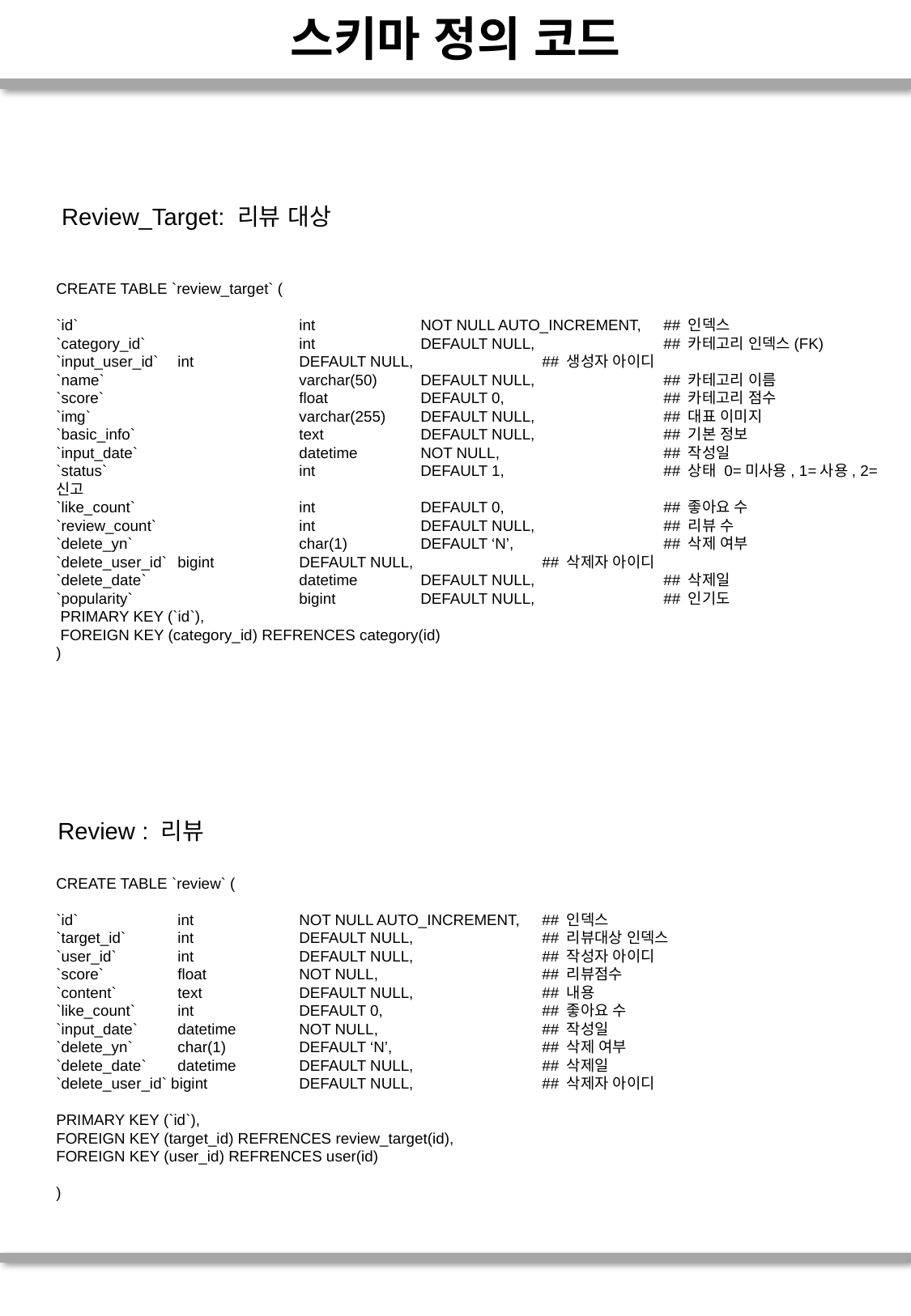

스키마 정의 코드
Review_Target: 리뷰 대상
CREATE TABLE `review_target` (
`id` 		int 	NOT NULL AUTO_INCREMENT,	## 인덱스
`category_id` 		int 	DEFAULT NULL,		## 카테고리 인덱스(FK)
`input_user_id`	int 	DEFAULT NULL,		## 생성자 아이디
`name` 		varchar(50)	DEFAULT NULL, 		## 카테고리 이름
`score`		float	DEFAULT 0,		## 카테고리 점수
`img` 		varchar(255) 	DEFAULT NULL, 		## 대표 이미지
`basic_info` 		text 	DEFAULT NULL, 		## 기본 정보
`input_date` 		datetime 	NOT NULL, 		## 작성일
`status` 		int 	DEFAULT 1, 		## 상태 0=미사용, 1=사용, 2=신고
`like_count` 		int 	DEFAULT 0,		## 좋아요 수
`review_count` 		int	DEFAULT NULL, 		## 리뷰 수
`delete_yn` 		char(1) 	DEFAULT ‘N’, 		## 삭제 여부
`delete_user_id` 	bigint 	DEFAULT NULL, 		## 삭제자 아이디
`delete_date` 		datetime 	DEFAULT NULL, 		## 삭제일
`popularity` 		bigint 	DEFAULT NULL, 		## 인기도
 PRIMARY KEY (`id`),
 FOREIGN KEY (category_id) REFRENCES category(id)
)
Review : 리뷰
CREATE TABLE `review` (
`id` 	int 	NOT NULL AUTO_INCREMENT,	## 인덱스
`target_id` 	int 	DEFAULT NULL, 		## 리뷰대상 인덱스
`user_id` 	int	DEFAULT NULL, 		## 작성자 아이디
`score`	float	NOT NULL,		## 리뷰점수
`content` 	text 	DEFAULT NULL, 		## 내용
`like_count` 	int 	DEFAULT 0, 		## 좋아요 수
`input_date` 	datetime	NOT NULL, 		## 작성일
`delete_yn` 	char(1) 	DEFAULT ‘N’, 		## 삭제 여부
`delete_date` 	datetime 	DEFAULT NULL, 		## 삭제일
`delete_user_id` bigint 	DEFAULT NULL, 		## 삭제자 아이디

PRIMARY KEY (`id`),
FOREIGN KEY (target_id) REFRENCES review_target(id),
FOREIGN KEY (user_id) REFRENCES user(id)

)